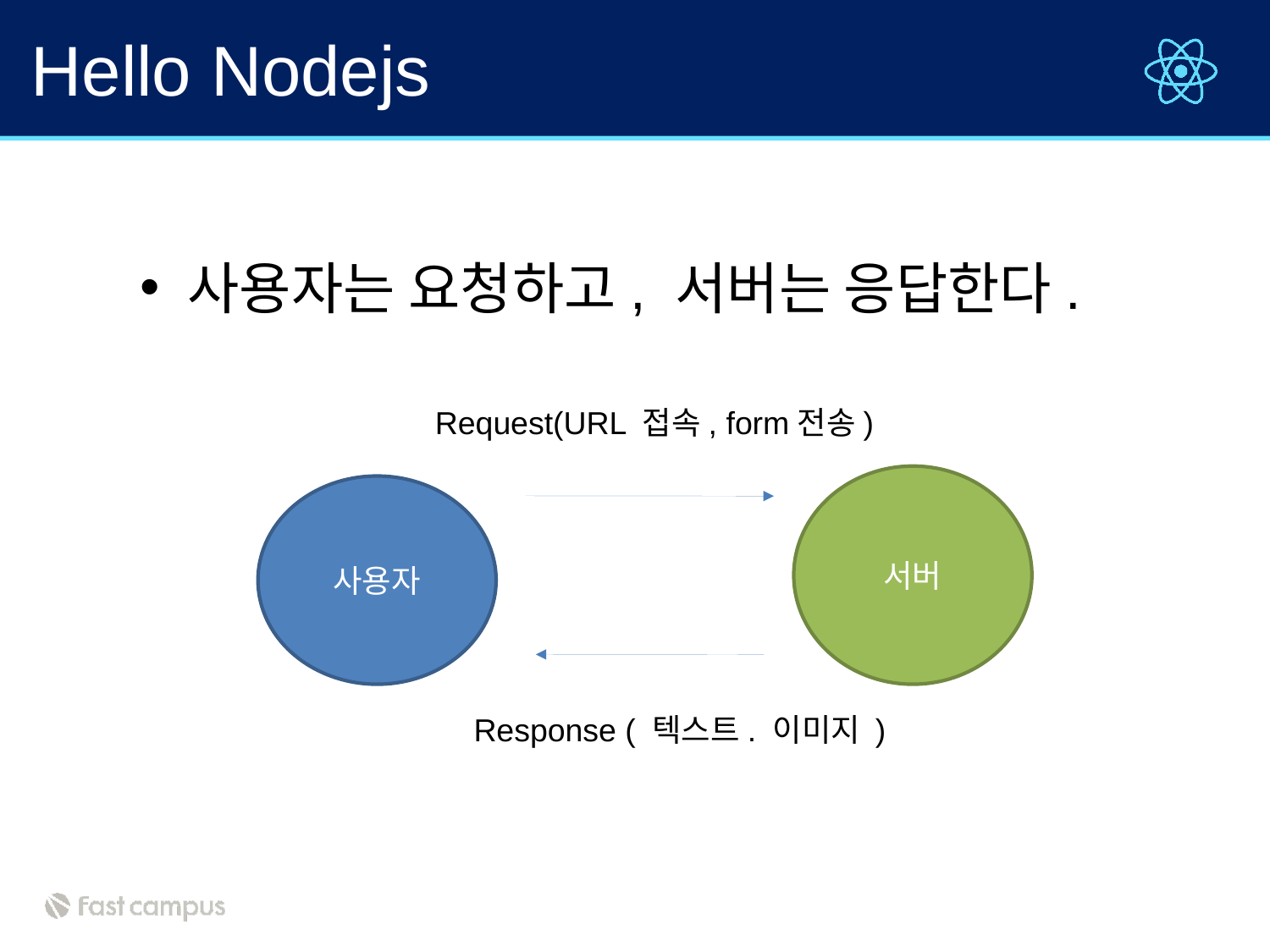

# Hello Nodejs
사용자는 요청하고, 서버는 응답한다.
Request(URL 접속, form전송)

서버

사용자

Response ( 텍스트. 이미지 )